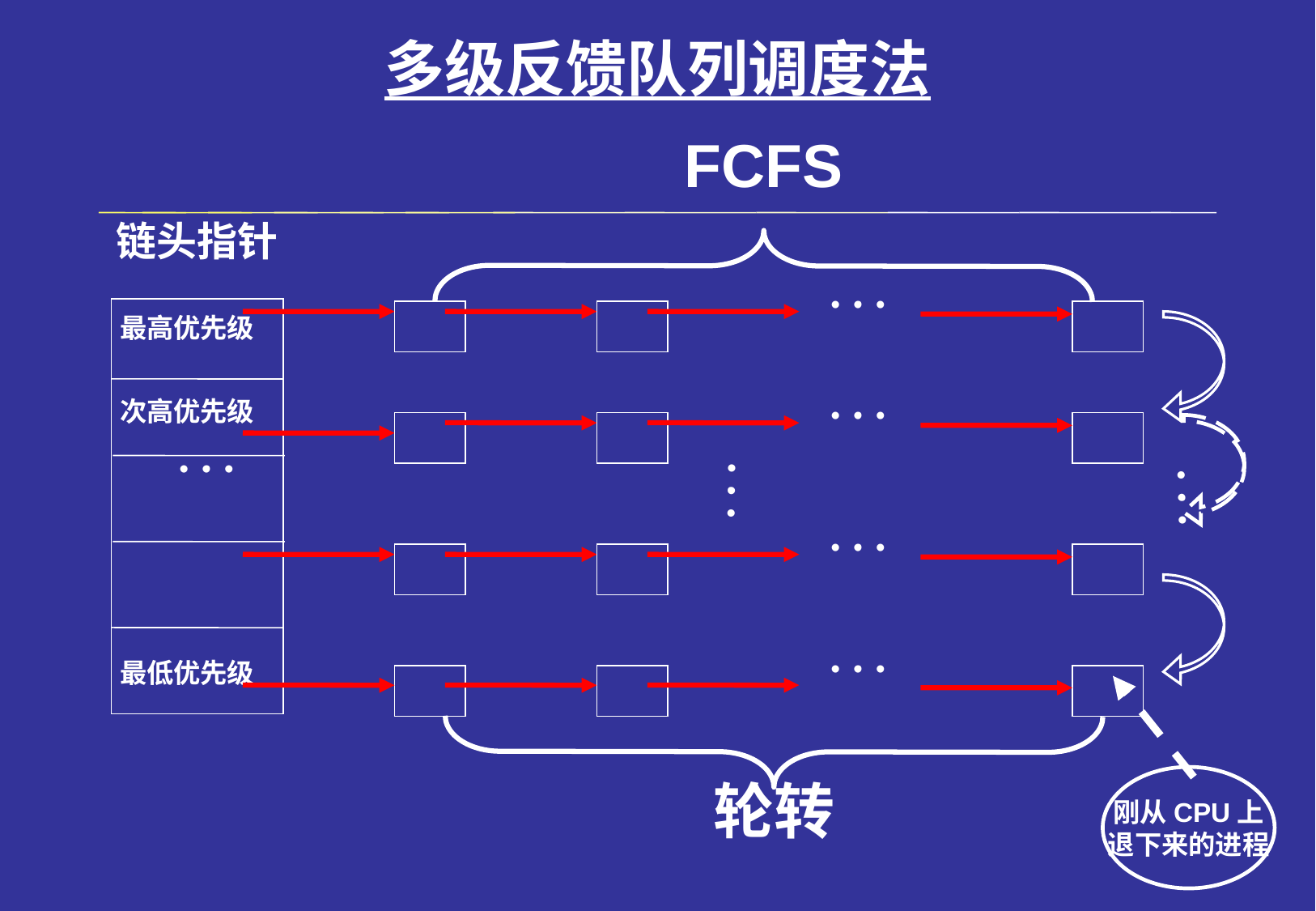

# 多级反馈队列调度法
FCFS
链头指针
…

最高优先级

…

次高优先级

…

…
…

…

…

最低优先级

刚从CPU上
退下来的进程

轮转